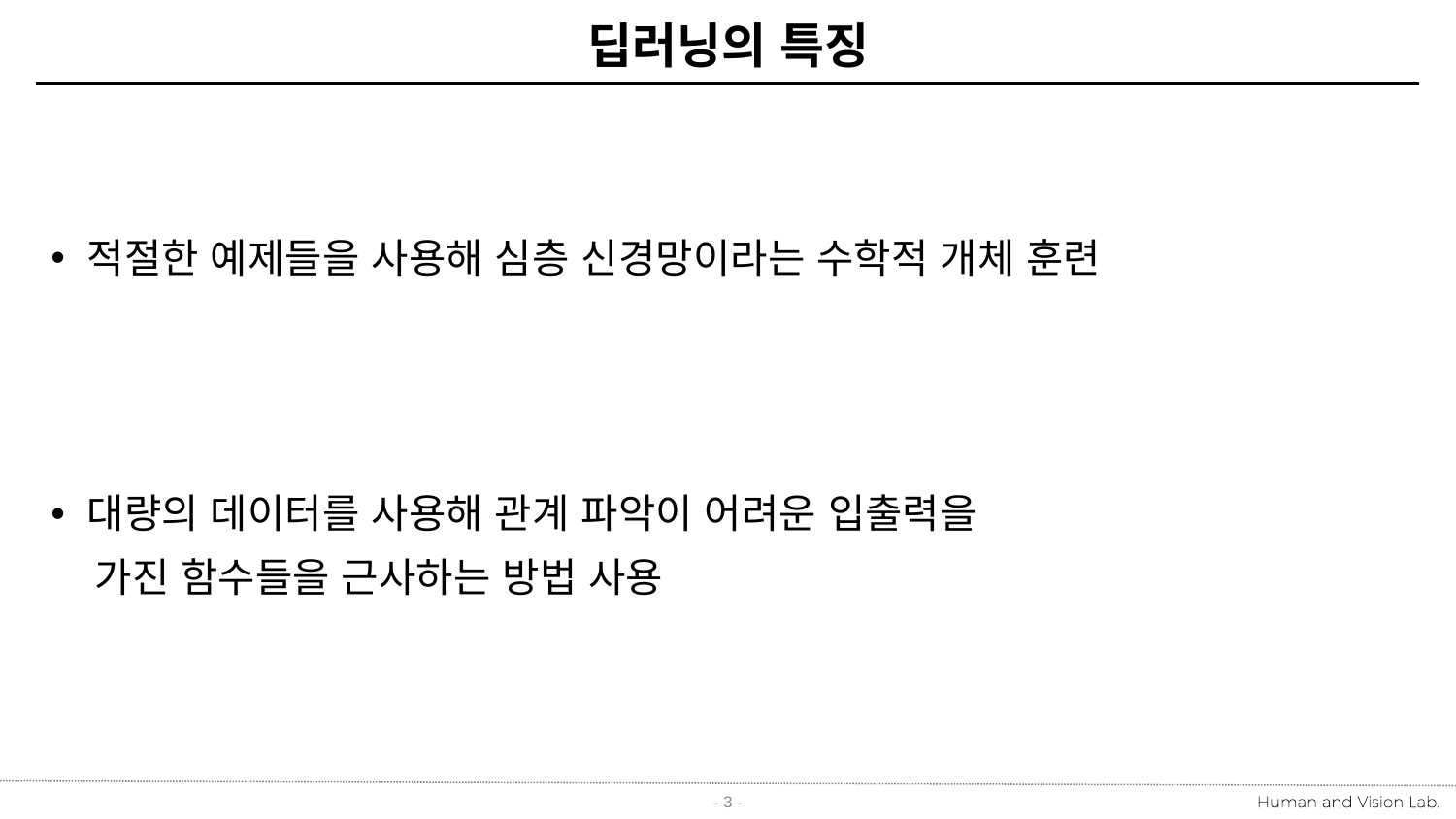

# 딥러닝의 특징

적절한 예제들을 사용해 심층 신경망이라는 수학적 개체 훈련

대량의 데이터를 사용해 관계 파악이 어려운 입출력을
   가진 함수들을 근사하는 방법 사용
- 3 -